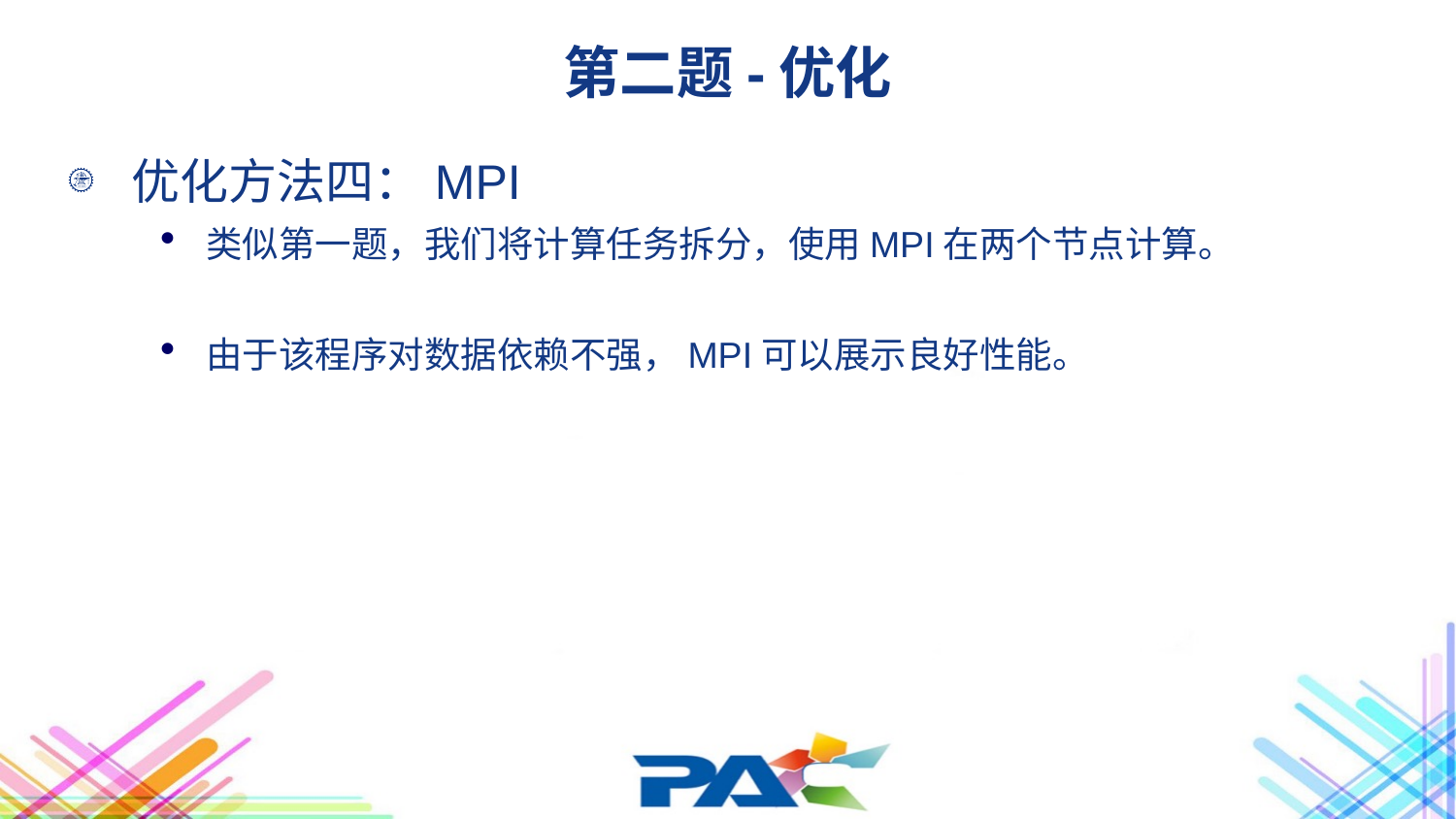

第二题-优化
优化方法四：MPI
类似第一题，我们将计算任务拆分，使用MPI在两个节点计算。

由于该程序对数据依赖不强，MPI可以展示良好性能。